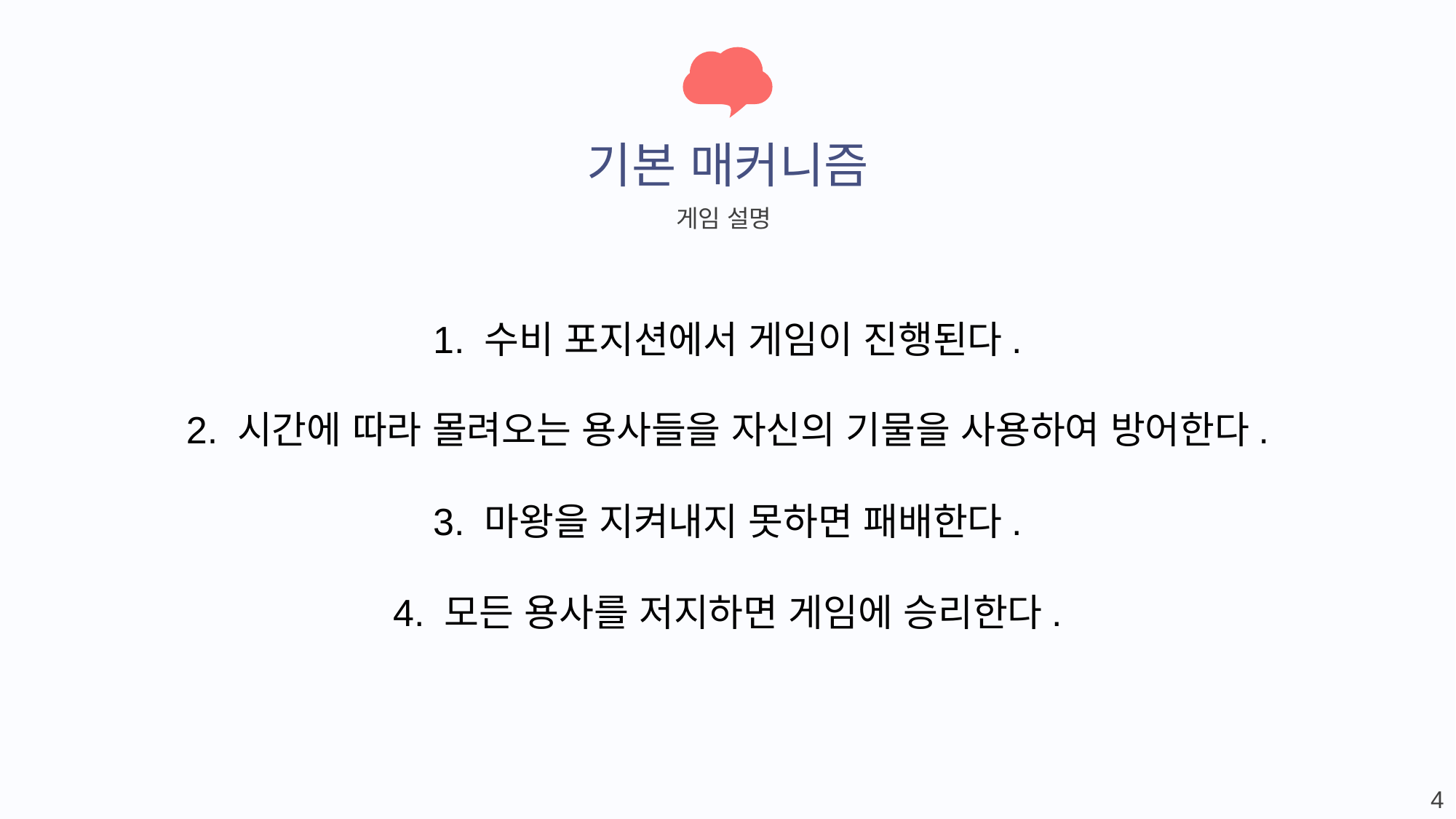

기본.
기본 매커니즘
게임 설명
1. 수비 포지션에서 게임이 진행된다.

2. 시간에 따라 몰려오는 용사들을 자신의 기물을 사용하여 방어한다.

3. 마왕을 지켜내지 못하면 패배한다.

4. 모든 용사를 저지하면 게임에 승리한다.
4